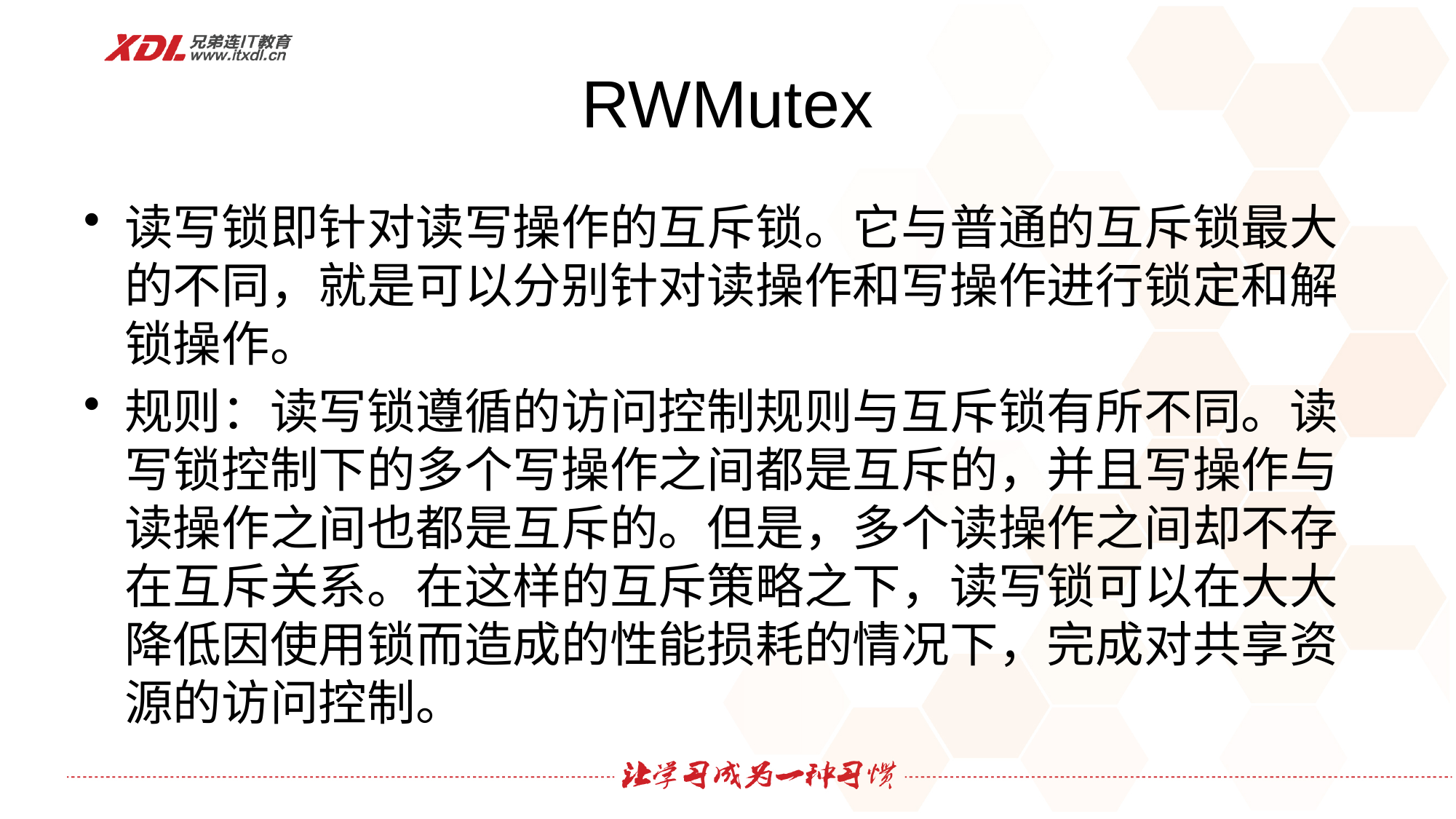

# RWMutex
读写锁即针对读写操作的互斥锁。它与普通的互斥锁最大的不同，就是可以分别针对读操作和写操作进行锁定和解锁操作。
规则：读写锁遵循的访问控制规则与互斥锁有所不同。读写锁控制下的多个写操作之间都是互斥的，并且写操作与读操作之间也都是互斥的。但是，多个读操作之间却不存在互斥关系。在这样的互斥策略之下，读写锁可以在大大降低因使用锁而造成的性能损耗的情况下，完成对共享资源的访问控制。